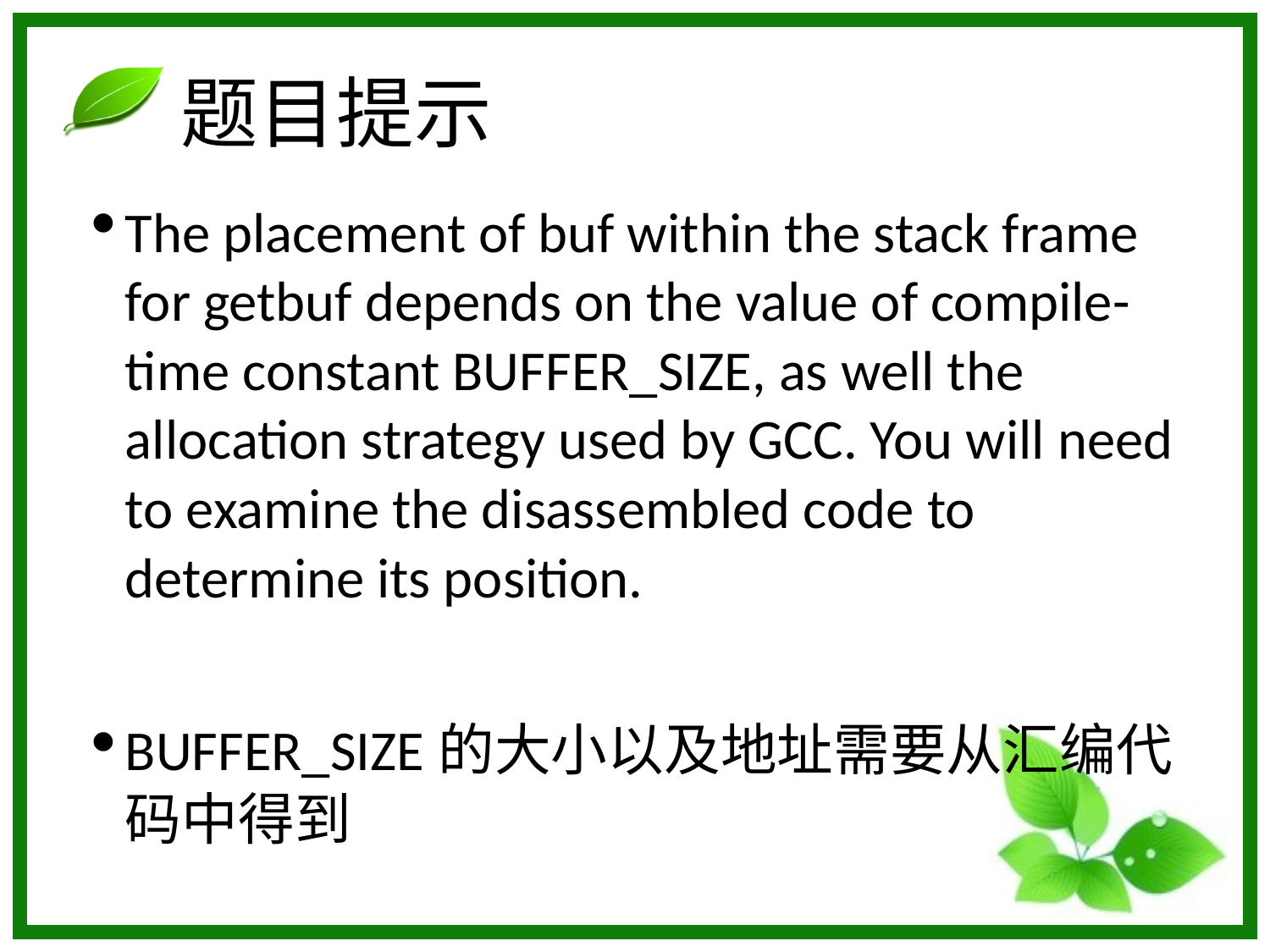

# 题目提示
The placement of buf within the stack frame for getbuf depends on the value of compile-time constant BUFFER_SIZE, as well the allocation strategy used by GCC. You will need to examine the disassembled code to determine its position.

BUFFER_SIZE的大小以及地址需要从汇编代码中得到